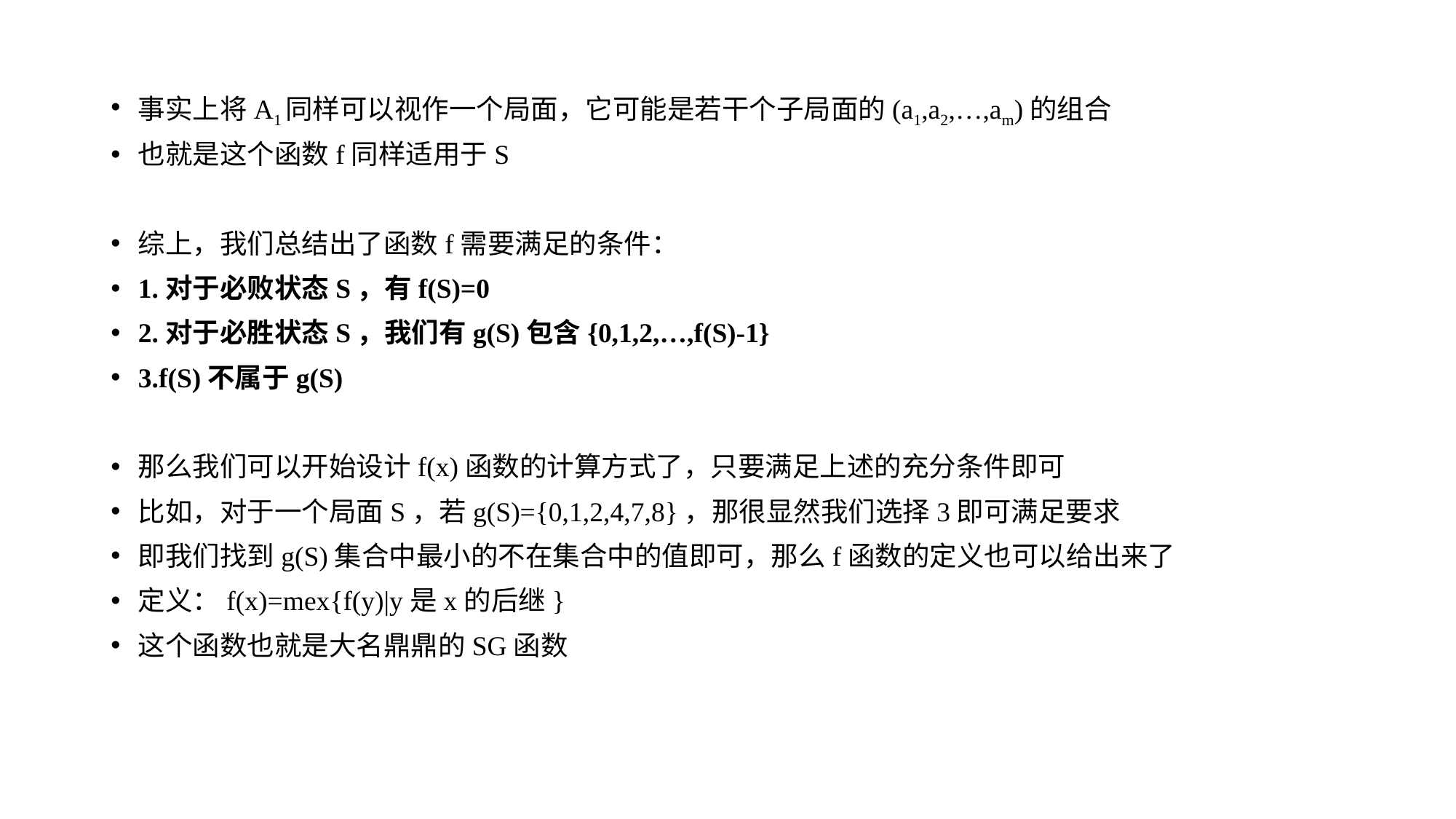

事实上将A1同样可以视作一个局面，它可能是若干个子局面的(a1,a2,…,am)的组合
也就是这个函数f同样适用于S

综上，我们总结出了函数f需要满足的条件：
1.对于必败状态S，有f(S)=0
2.对于必胜状态S，我们有g(S)包含{0,1,2,…,f(S)-1}
3.f(S)不属于g(S)

那么我们可以开始设计f(x)函数的计算方式了，只要满足上述的充分条件即可
比如，对于一个局面S，若g(S)={0,1,2,4,7,8}，那很显然我们选择3即可满足要求
即我们找到g(S)集合中最小的不在集合中的值即可，那么f函数的定义也可以给出来了
定义：f(x)=mex{f(y)|y是x的后继}
这个函数也就是大名鼎鼎的SG函数